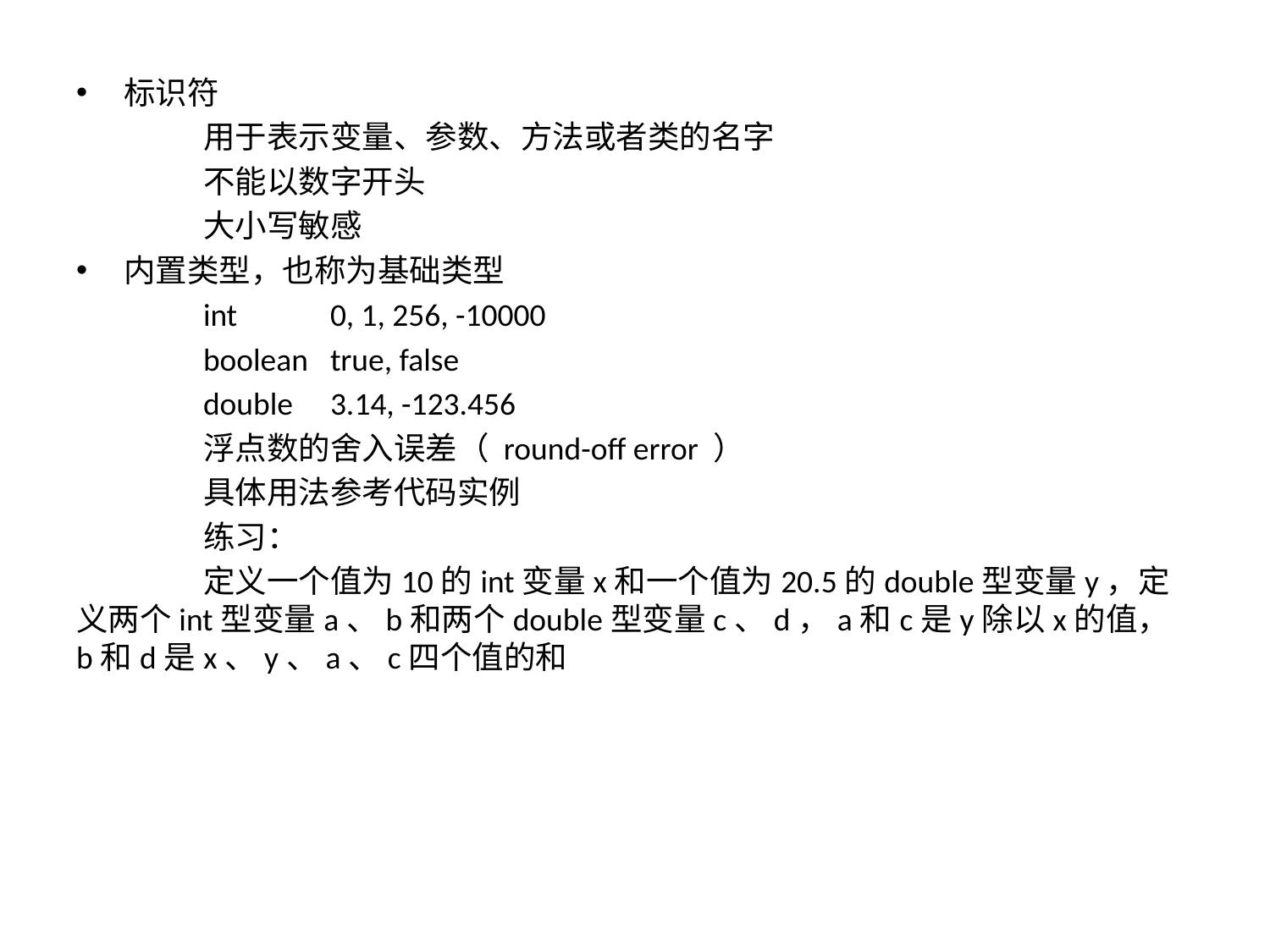

标识符
	用于表示变量、参数、方法或者类的名字
	不能以数字开头
	大小写敏感
内置类型，也称为基础类型
	int	0, 1, 256, -10000
	boolean	true, false
	double	3.14, -123.456
	浮点数的舍入误差（ round-off error ）
	具体用法参考代码实例
	练习：
	定义一个值为10的int变量x和一个值为20.5的double型变量y，定义两个int型变量a、b和两个double型变量c、d，a和c是y除以x的值，b和d是x、y、a、c四个值的和